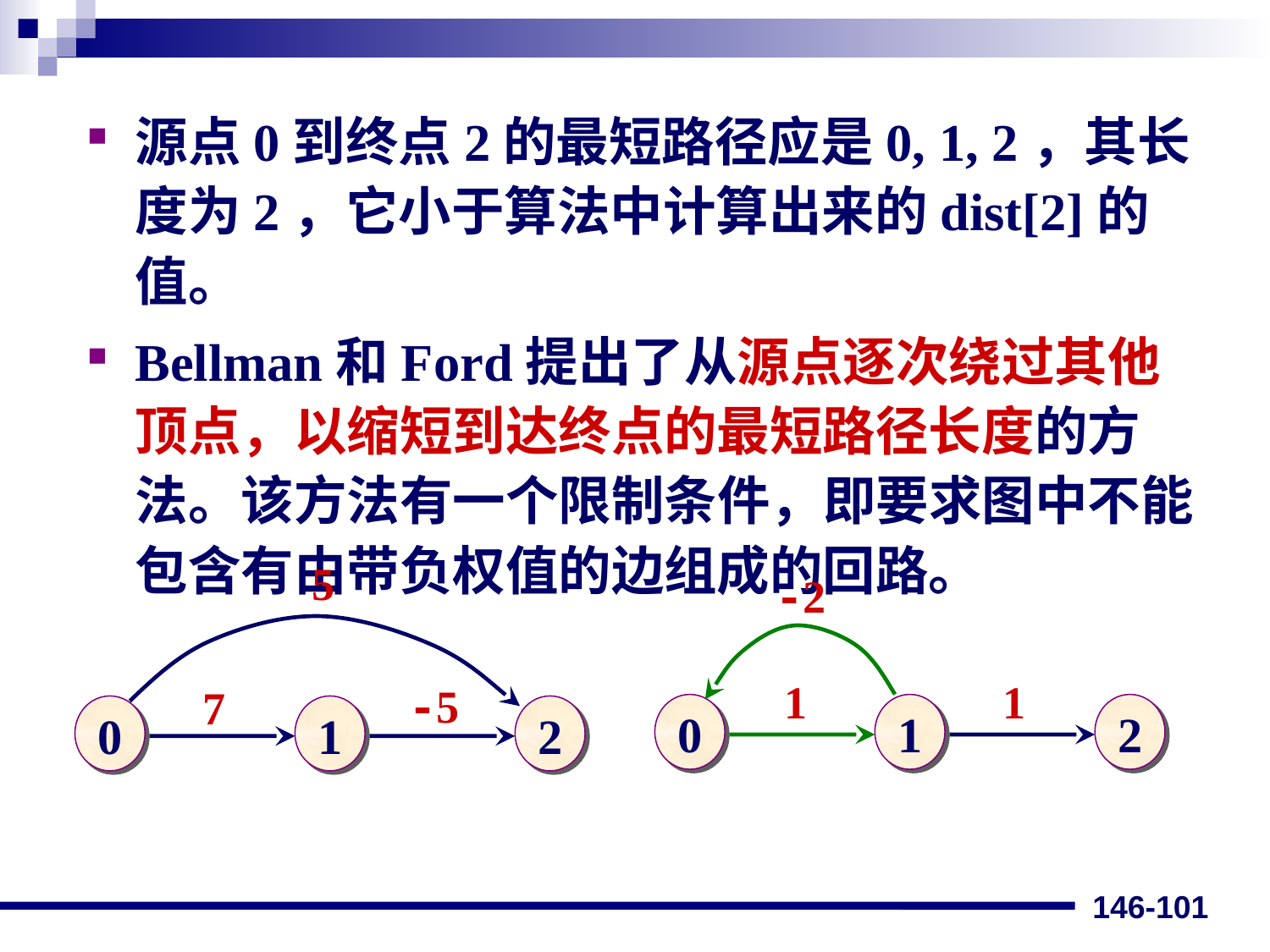

源点0到终点2的最短路径应是0, 1, 2，其长度为2，它小于算法中计算出来的dist[2]的值。
Bellman和Ford提出了从源点逐次绕过其他顶点，以缩短到达终点的最短路径长度的方法。该方法有一个限制条件，即要求图中不能包含有由带负权值的边组成的回路。
5

-5
7

0
1
2

-2

1
1

0
1
2

146-101